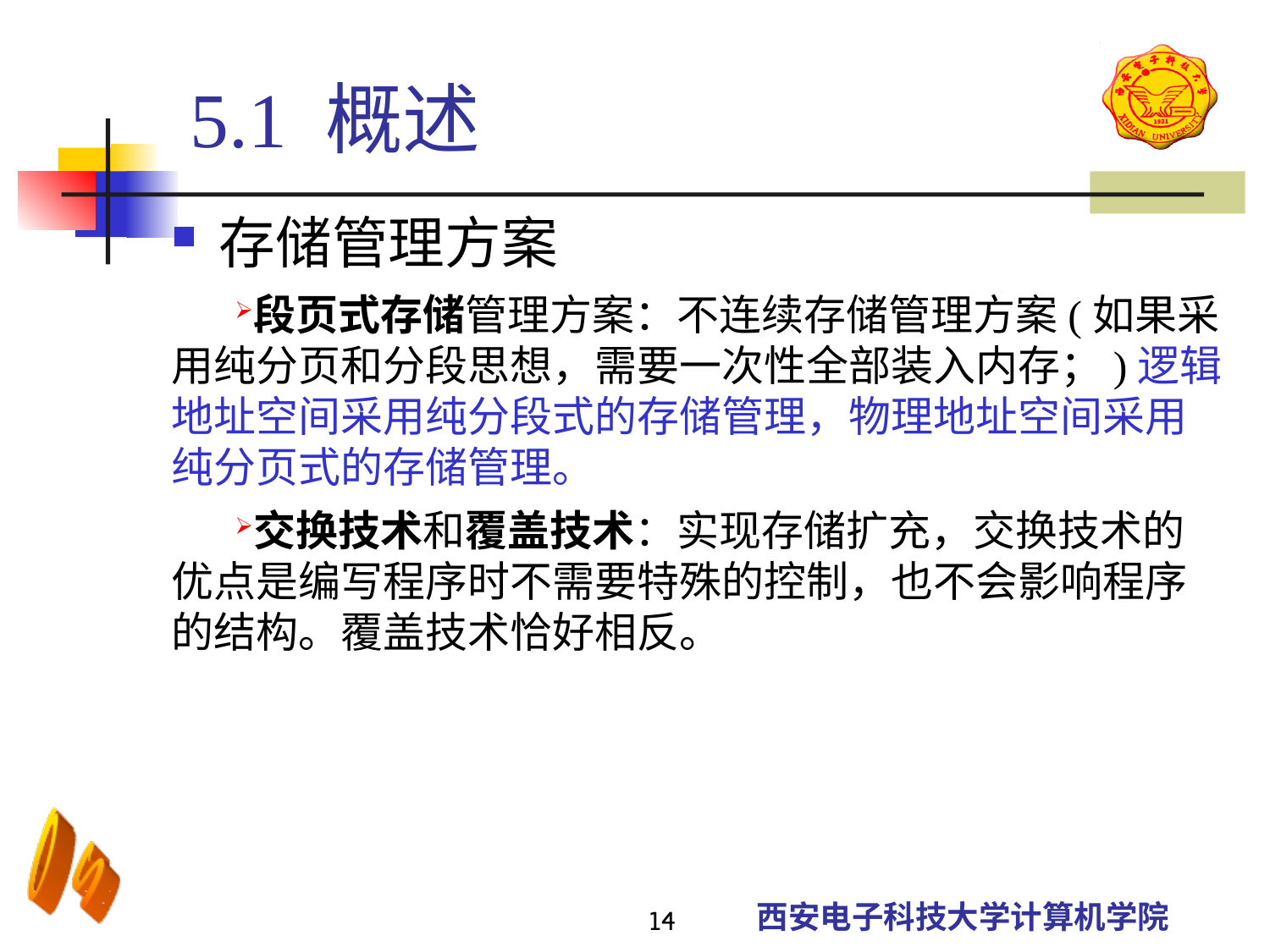

5.1 概述
存储管理方案
段页式存储管理方案：不连续存储管理方案(如果采用纯分页和分段思想，需要一次性全部装入内存；)逻辑地址空间采用纯分段式的存储管理，物理地址空间采用纯分页式的存储管理。
交换技术和覆盖技术：实现存储扩充，交换技术的优点是编写程序时不需要特殊的控制，也不会影响程序的结构。覆盖技术恰好相反。
14